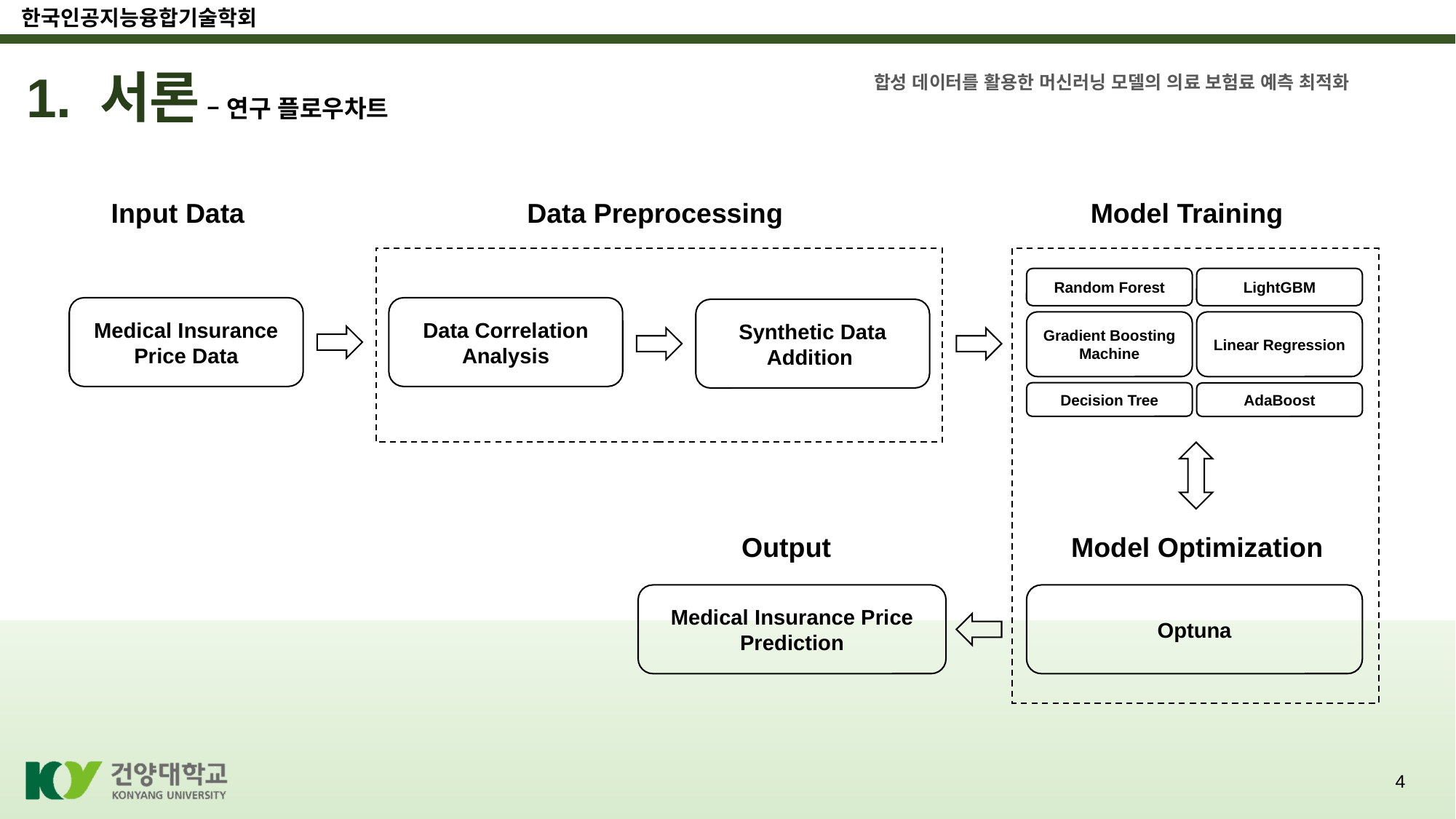

1. 서론 – 연구 플로우차트
합성 데이터를 활용한 머신러닝 모델의 의료 보험료 예측 최적화
Input Data
Model Training
Data Preprocessing

Random Forest
LightGBM
Medical Insurance Price Data
Data Correlation Analysis
Synthetic Data Addition
Gradient Boosting Machine
Linear Regression

Decision Tree
AdaBoost

Model Optimization
Output
Medical Insurance Price Prediction
Optuna

4